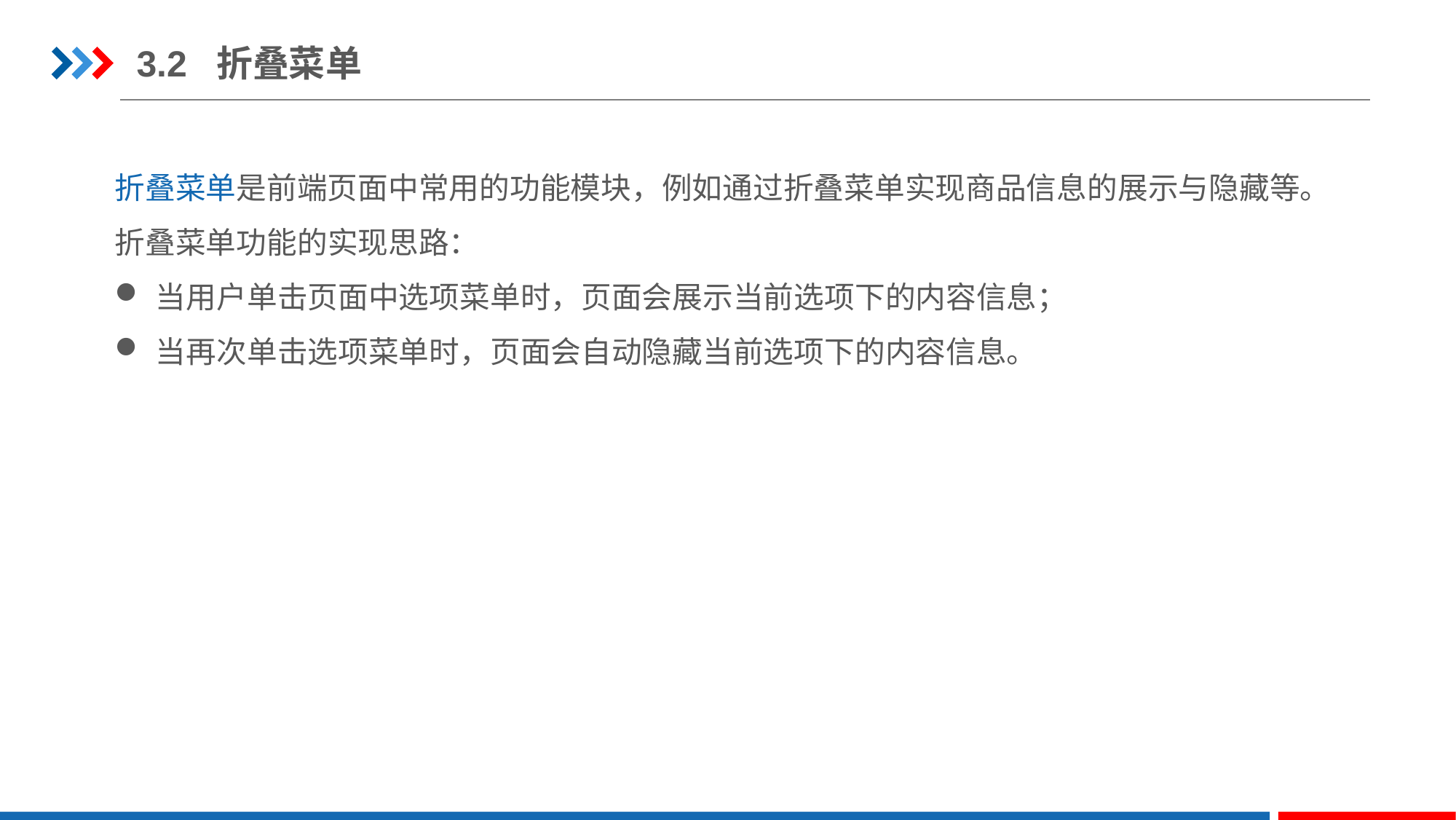

3.2  折叠菜单
折叠菜单是前端页面中常用的功能模块，例如通过折叠菜单实现商品信息的展示与隐藏等。折叠菜单功能的实现思路：
当用户单击页面中选项菜单时，页面会展示当前选项下的内容信息；
当再次单击选项菜单时，页面会自动隐藏当前选项下的内容信息。